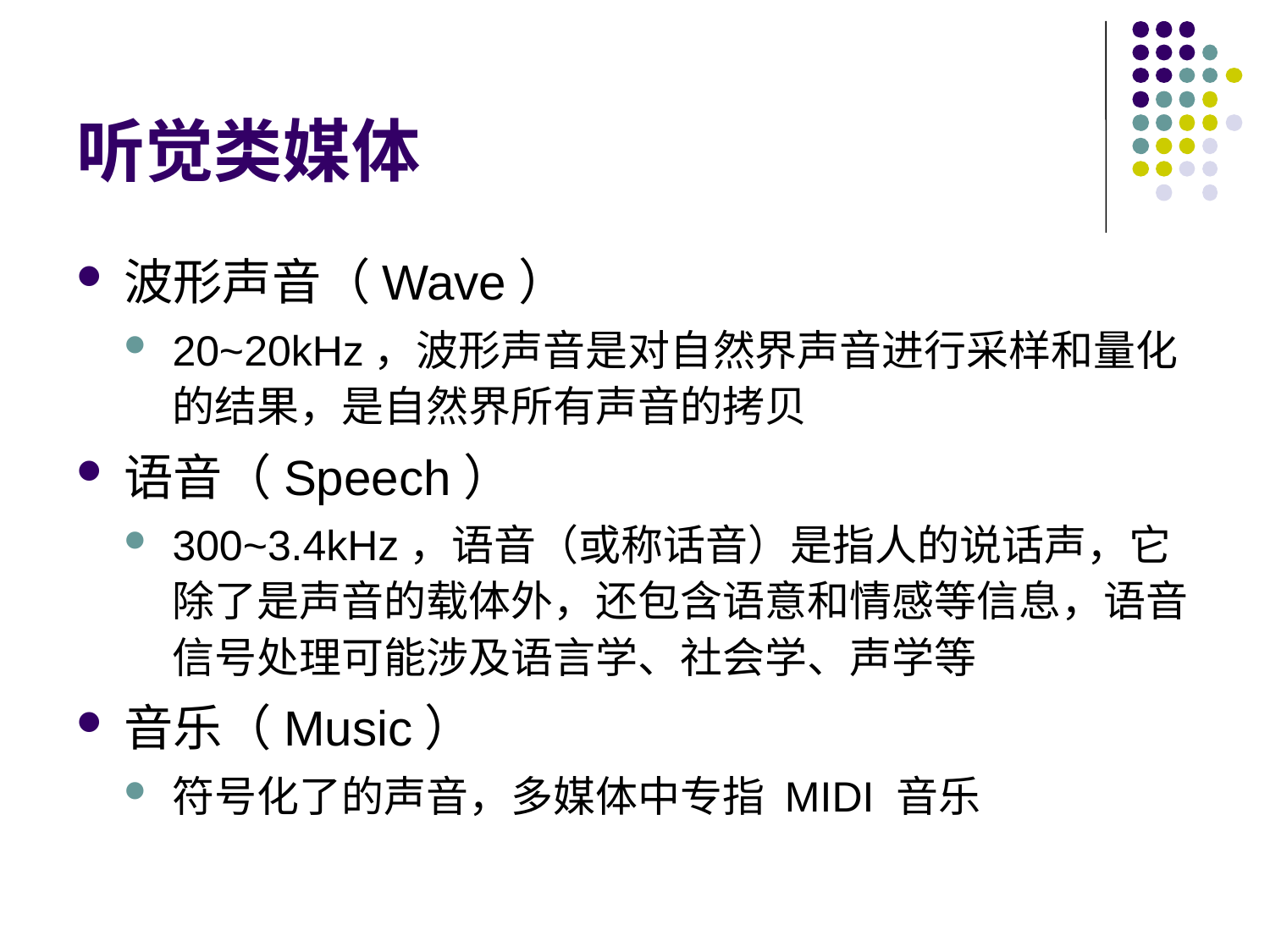

# 听觉类媒体
波形声音（Wave）
20~20kHz，波形声音是对自然界声音进行采样和量化的结果，是自然界所有声音的拷贝
语音（Speech）
300~3.4kHz，语音（或称话音）是指人的说话声，它除了是声音的载体外，还包含语意和情感等信息，语音信号处理可能涉及语言学、社会学、声学等
音乐（Music）
符号化了的声音，多媒体中专指 MIDI 音乐